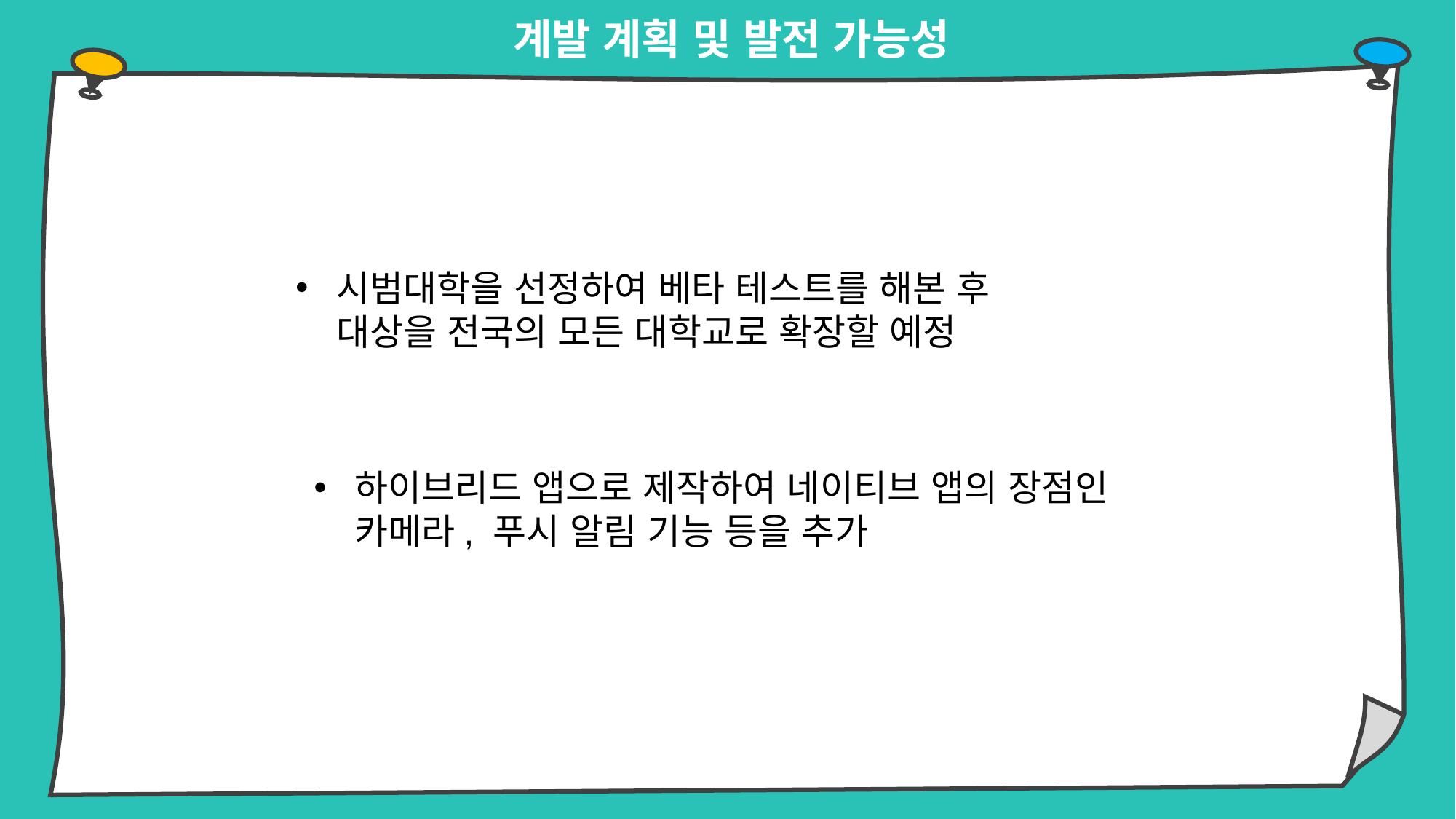

계발 계획 및 발전 가능성

시범대학을 선정하여 베타 테스트를 해본 후 대상을 전국의 모든 대학교로 확장할 예정
하이브리드 앱으로 제작하여 네이티브 앱의 장점인 카메라, 푸시 알림 기능 등을 추가